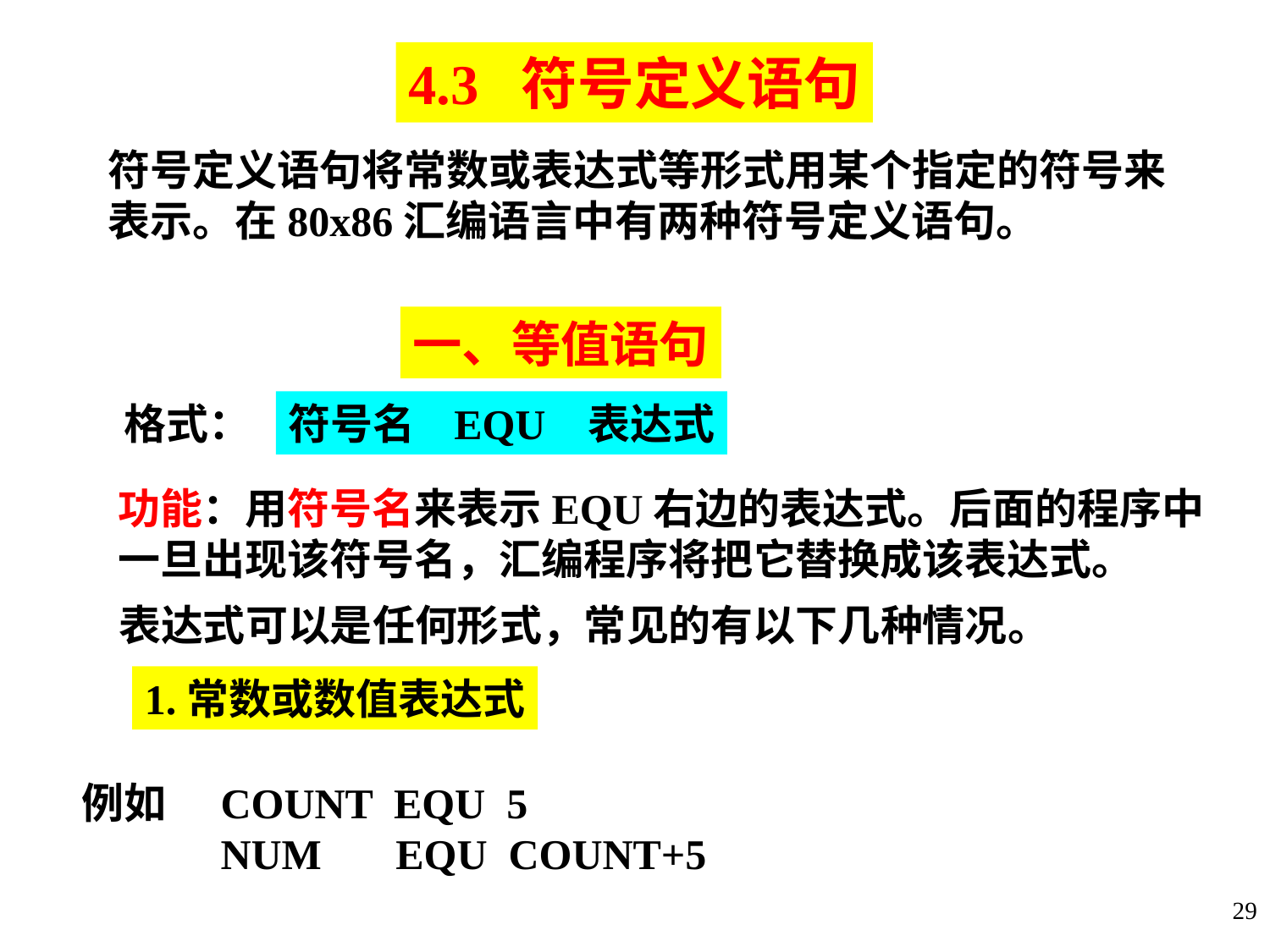

4.3  符号定义语句
符号定义语句将常数或表达式等形式用某个指定的符号来表示。在80x86汇编语言中有两种符号定义语句。
一、等值语句
格式：
符号名   EQU   表达式
功能：用符号名来表示EQU右边的表达式。后面的程序中一旦出现该符号名，汇编程序将把它替换成该表达式。
表达式可以是任何形式，常见的有以下几种情况。
1.常数或数值表达式
例如
COUNT  EQU  5
NUM       EQU  COUNT+5
29